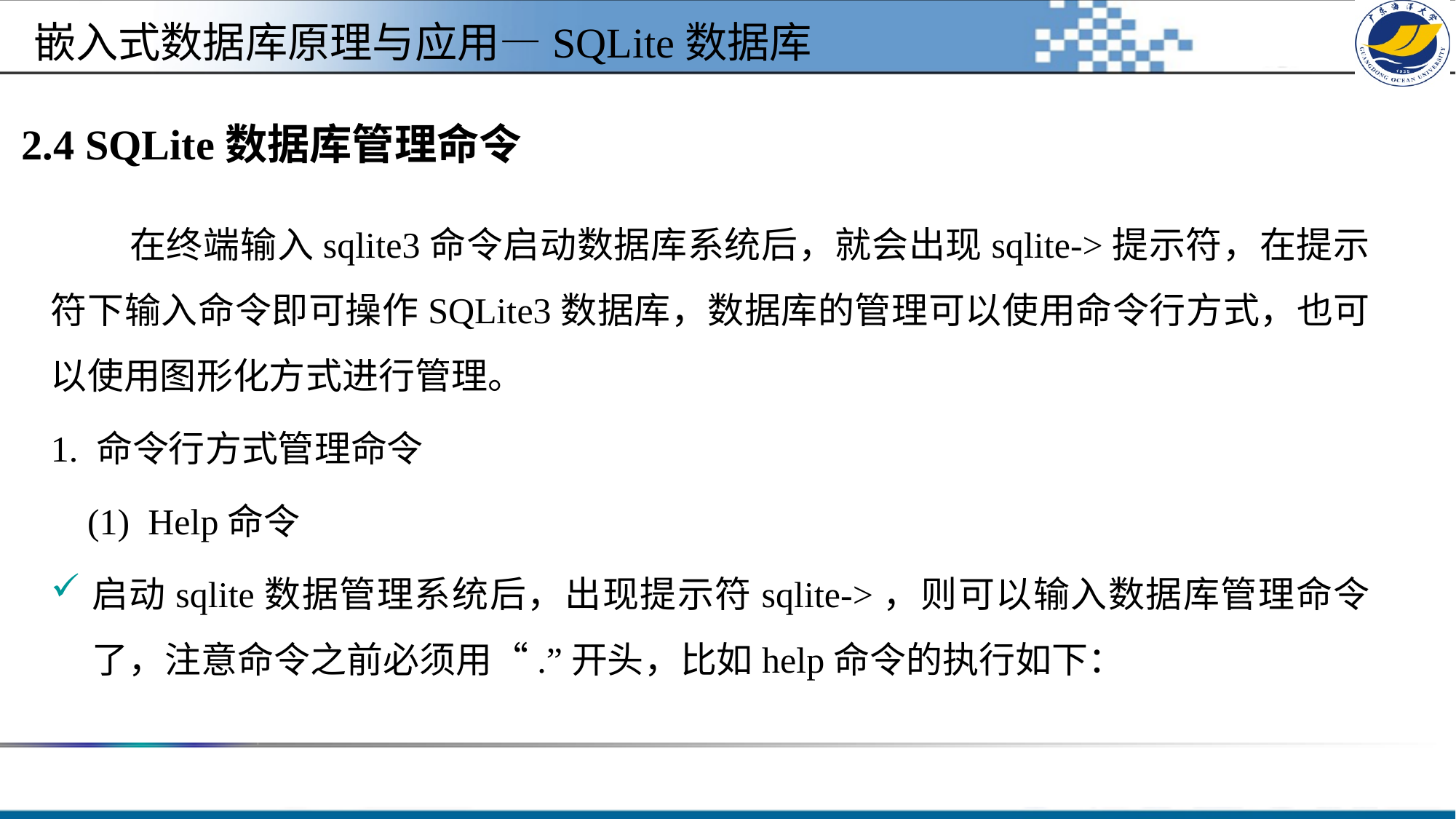

#
嵌入式数据库原理与应用—SQLite数据库
2.4 SQLite数据库管理命令
        在终端输入sqlite3命令启动数据库系统后，就会出现sqlite->提示符，在提示符下输入命令即可操作SQLite3数据库，数据库的管理可以使用命令行方式，也可以使用图形化方式进行管理。
1. 命令行方式管理命令
    (1)  Help命令
启动sqlite数据管理系统后，出现提示符sqlite->，则可以输入数据库管理命令了，注意命令之前必须用“.”开头，比如help命令的执行如下：